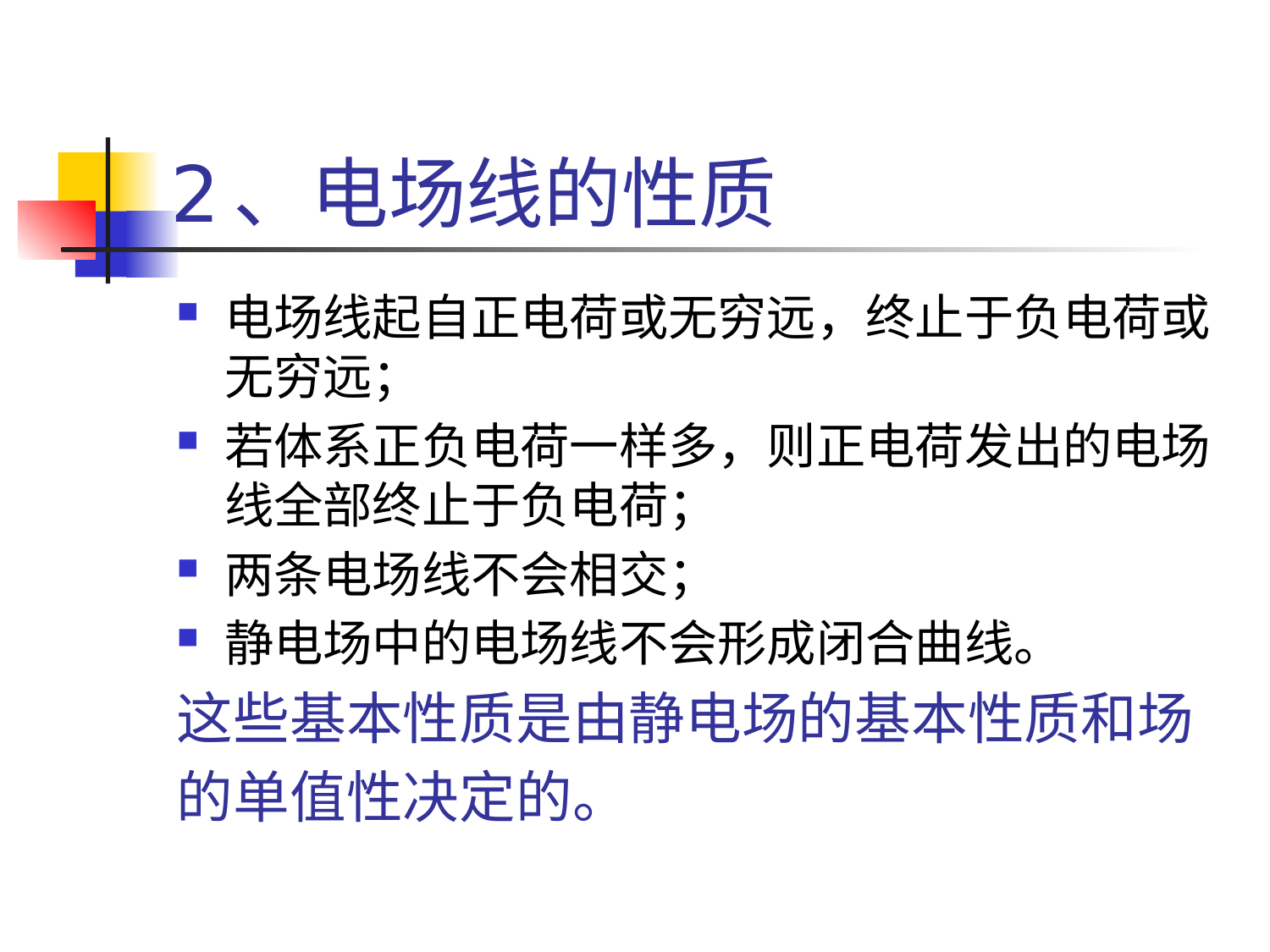

# 2、电场线的性质
电场线起自正电荷或无穷远，终止于负电荷或无穷远；
若体系正负电荷一样多，则正电荷发出的电场线全部终止于负电荷；
两条电场线不会相交；
静电场中的电场线不会形成闭合曲线。
这些基本性质是由静电场的基本性质和场
的单值性决定的。